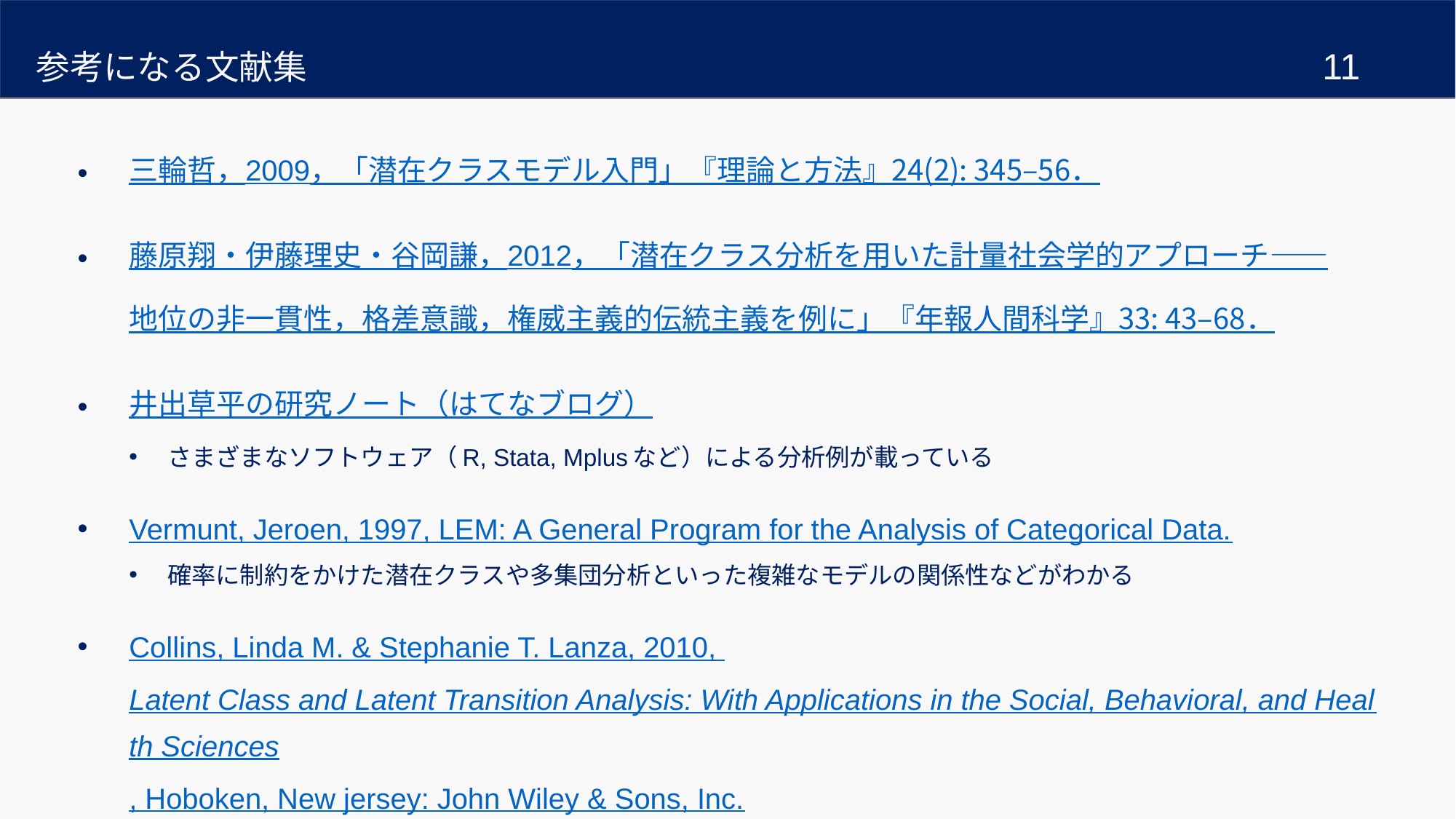

参考になる文献集
三輪哲，2009，「潜在クラスモデル入門」『理論と方法』24(2): 345–56．
藤原翔・伊藤理史・谷岡謙，2012，「潜在クラス分析を用いた計量社会学的アプローチ――地位の非一貫性，格差意識，権威主義的伝統主義を例に」『年報人間科学』33: 43–68．
井出草平の研究ノート（はてなブログ）
さまざまなソフトウェア（R, Stata, Mplusなど）による分析例が載っている
Vermunt, Jeroen, 1997, LEM: A General Program for the Analysis of Categorical Data.
確率に制約をかけた潜在クラスや多集団分析といった複雑なモデルの関係性などがわかる
Collins, Linda M. & Stephanie T. Lanza, 2010, Latent Class and Latent Transition Analysis: With Applications in the Social, Behavioral, and Health Sciences, Hoboken, New jersey: John Wiley & Sons, Inc.